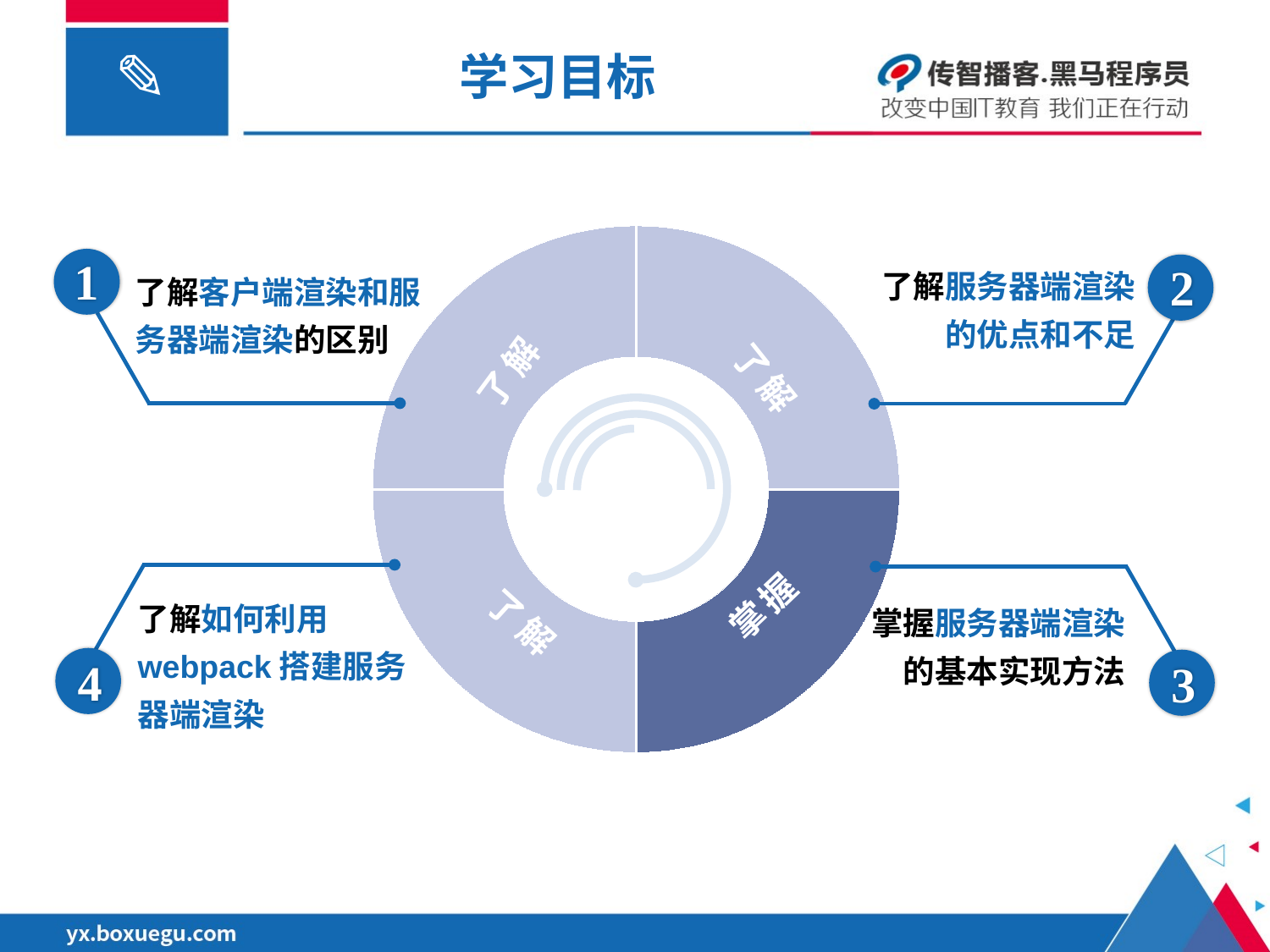

# 学习目标

### Chart

| Category | 销售额 |
|---|---|
| 熟悉知识 | 2.0 |
| 熟悉知识 | 2.0 |
| 熟悉知识 | 2.0 |
| 熟悉知识 | 2.0 |
了解
了解

掌握
1

了解客户端渲染和服务器端渲染的区别
了解服务器端渲染的优点和不足
2

了解如何利用webpack搭建服务器端渲染
4

3

掌握服务器端渲染的基本实现方法